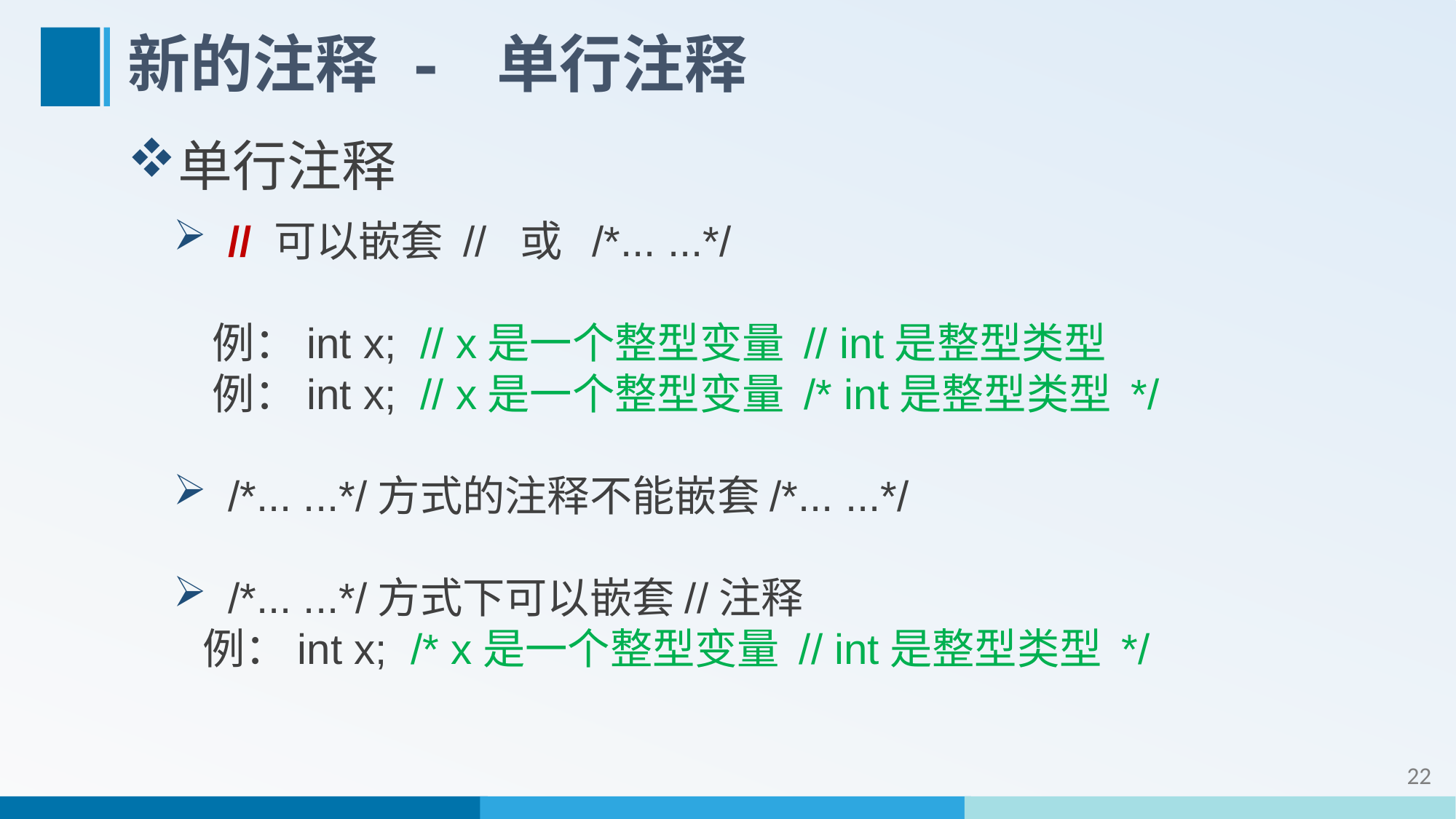

# 新的注释 - 单行注释
单行注释
// 可以嵌套 //  或  /*... ...*/
   例：int x;  // x是一个整型变量 // int是整型类型
   例：int x;  // x是一个整型变量 /* int是整型类型 */

/*... ...*/方式的注释不能嵌套/*... ...*/
/*... ...*/方式下可以嵌套//注释
  例：int x;  /* x是一个整型变量 // int是整型类型 */